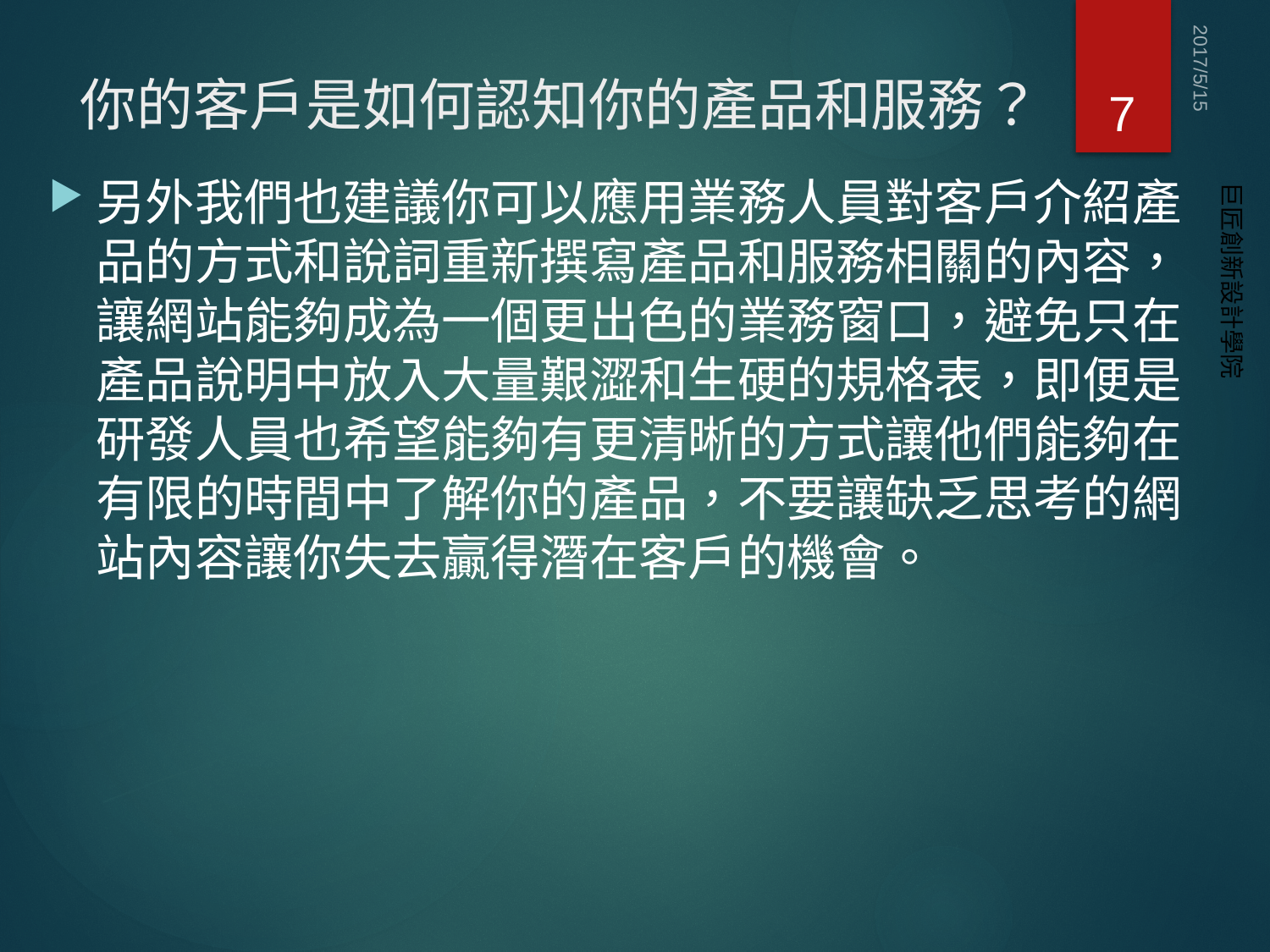

7
# 你的客戶是如何認知你的產品和服務？
2017/5/15
另外我們也建議你可以應用業務人員對客戶介紹產品的方式和說詞重新撰寫產品和服務相關的內容，讓網站能夠成為一個更出色的業務窗口，避免只在產品說明中放入大量艱澀和生硬的規格表，即便是研發人員也希望能夠有更清晰的方式讓他們能夠在有限的時間中了解你的產品，不要讓缺乏思考的網站內容讓你失去贏得潛在客戶的機會。
巨匠創新設計學院